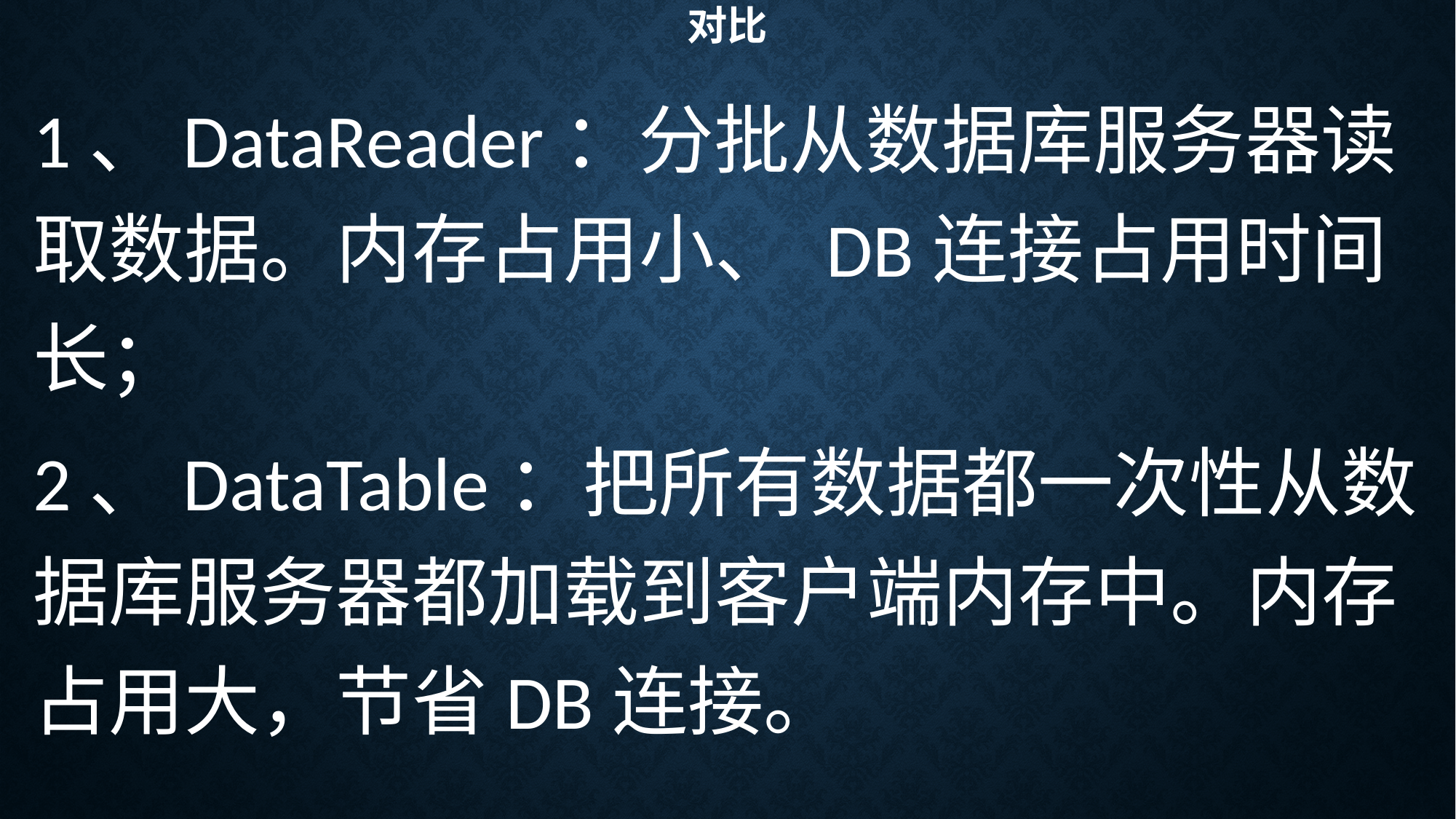

# 对比
1、DataReader：分批从数据库服务器读取数据。内存占用小、 DB连接占用时间长；
2、DataTable：把所有数据都一次性从数据库服务器都加载到客户端内存中。内存占用大，节省DB连接。